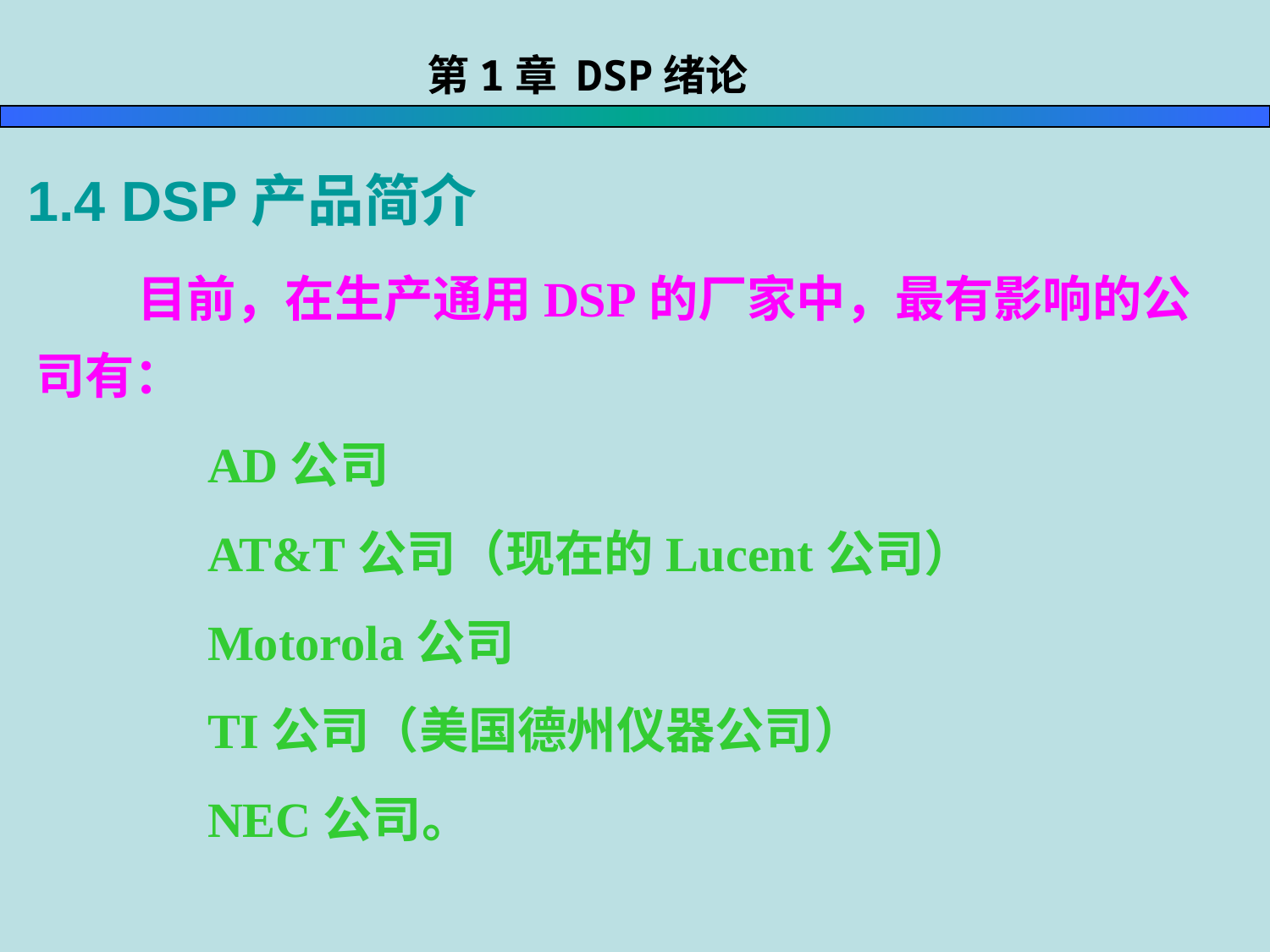

第1章 DSP绪论

1.4 DSP产品简介
        目前，在生产通用DSP的厂家中，最有影响的公司有：
              AD公司
              AT&T公司（现在的Lucent公司）
              Motorola公司
              TI公司（美国德州仪器公司）
              NEC公司。
46